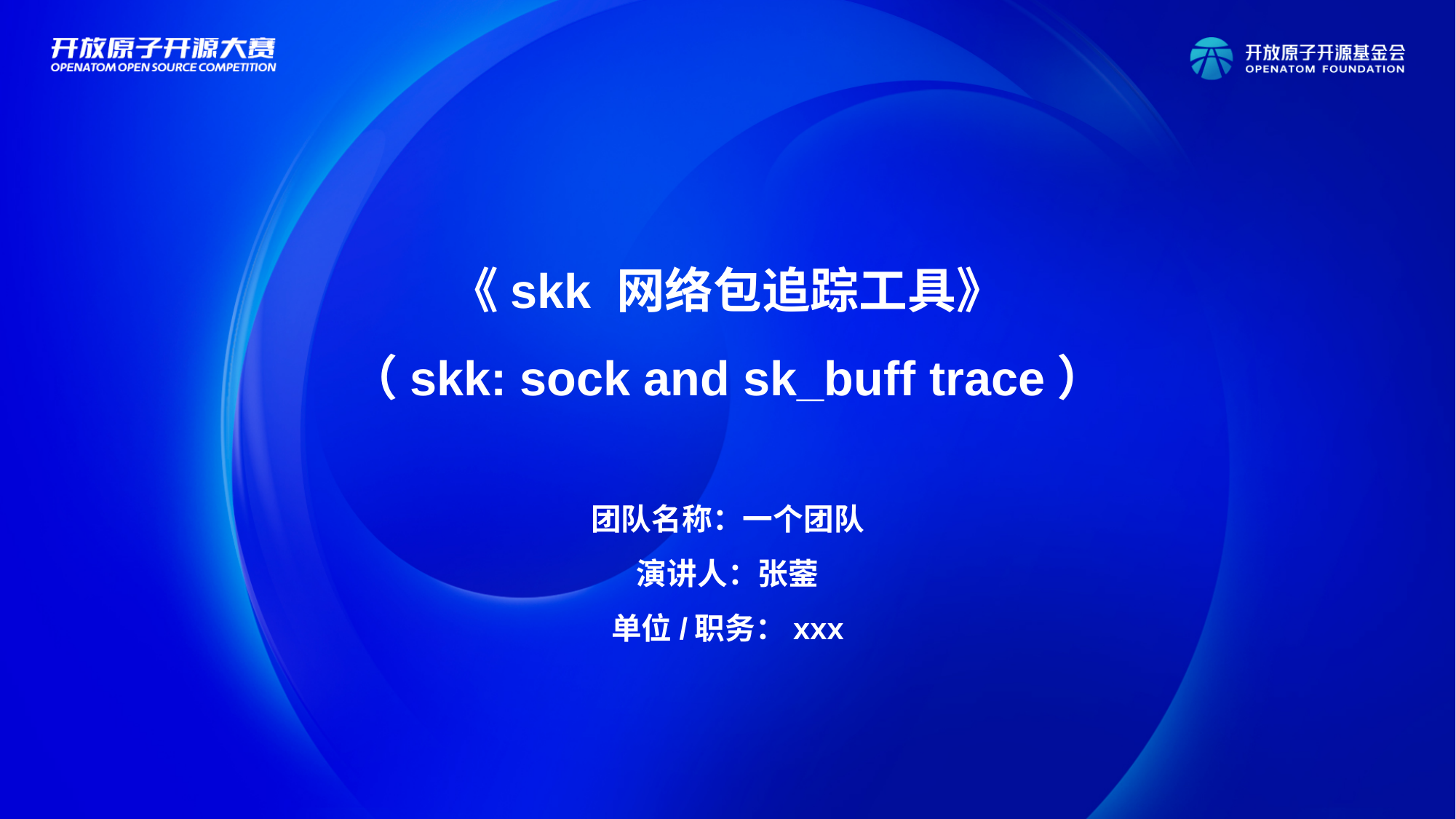

《skk 网络包追踪工具》
（skk: sock and sk_buff trace）
团队名称：一个团队
演讲人：张蓥
单位/职务：xxx